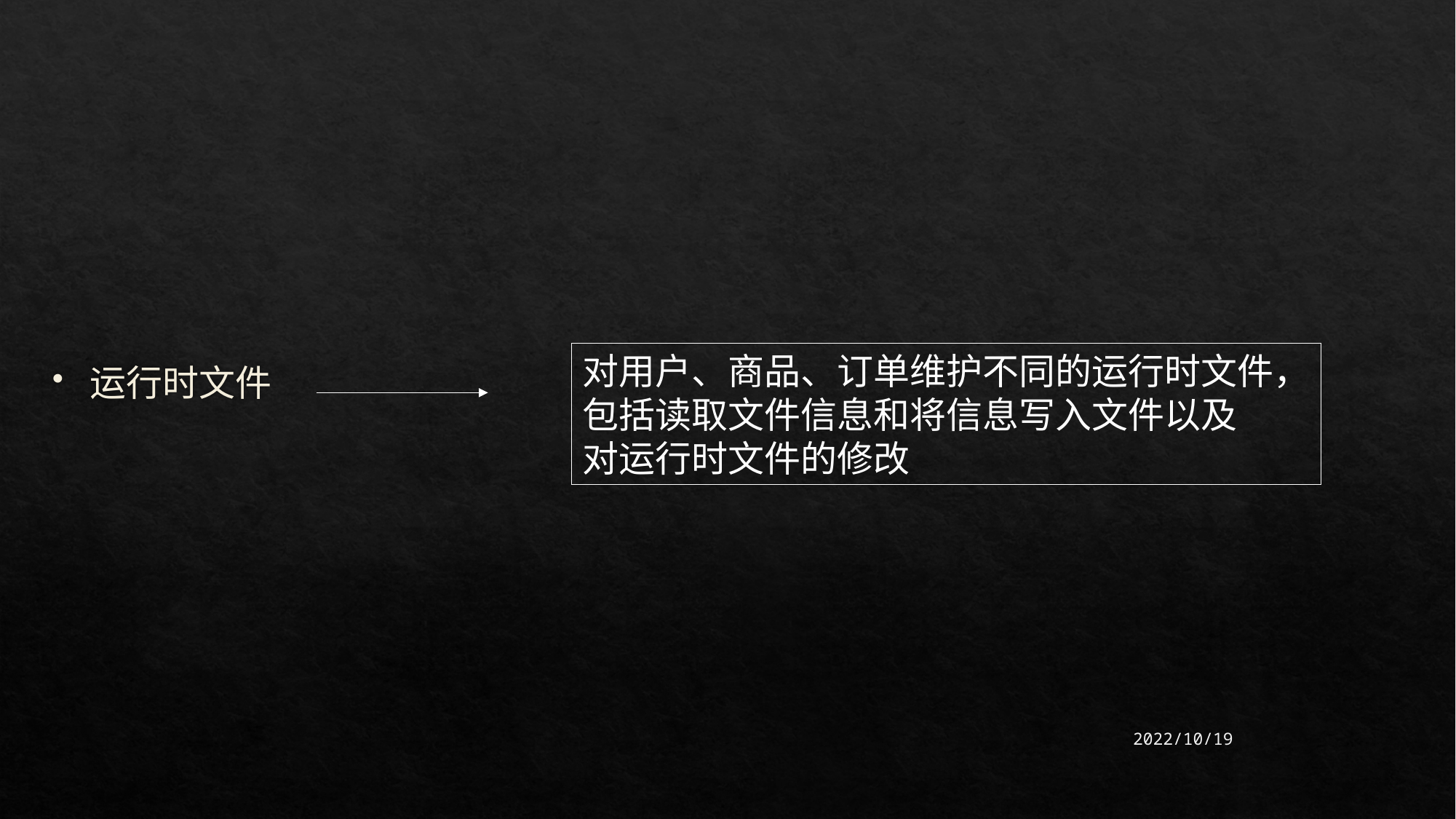

运行时文件
对用户、商品、订单维护不同的运行时文件，
包括读取文件信息和将信息写入文件以及
对运行时文件的修改
2022/10/19